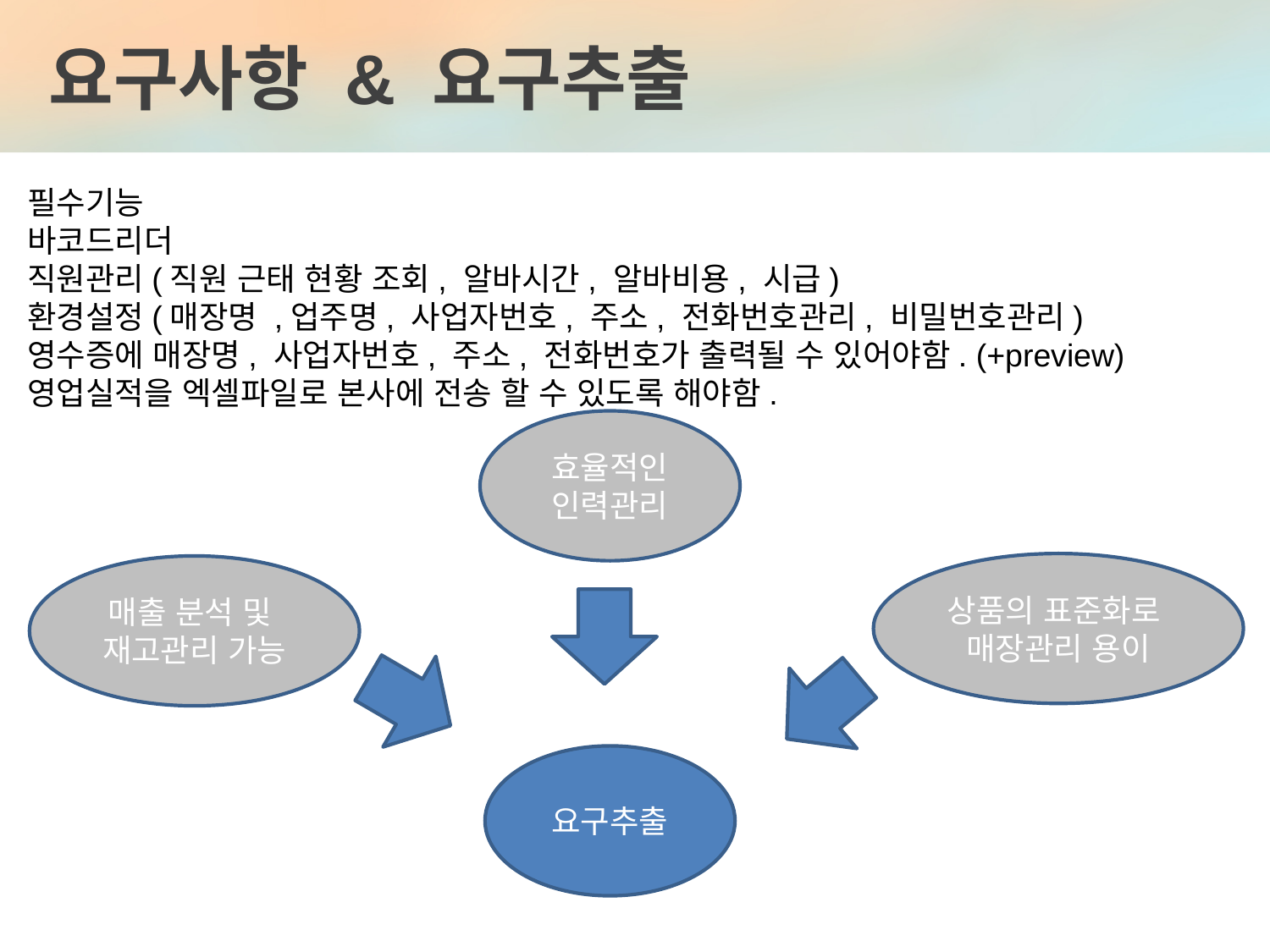

# 요구사항 & 요구추출
필수기능
바코드리더
직원관리(직원 근태 현황 조회, 알바시간, 알바비용, 시급)
환경설정(매장명 ,업주명, 사업자번호, 주소, 전화번호관리, 비밀번호관리)
영수증에 매장명, 사업자번호, 주소, 전화번호가 출력될 수 있어야함. (+preview)
영업실적을 엑셀파일로 본사에 전송 할 수 있도록 해야함.
효율적인 인력관리
상품의 표준화로
매장관리 용이
매출 분석 및
재고관리 가능

요구추출